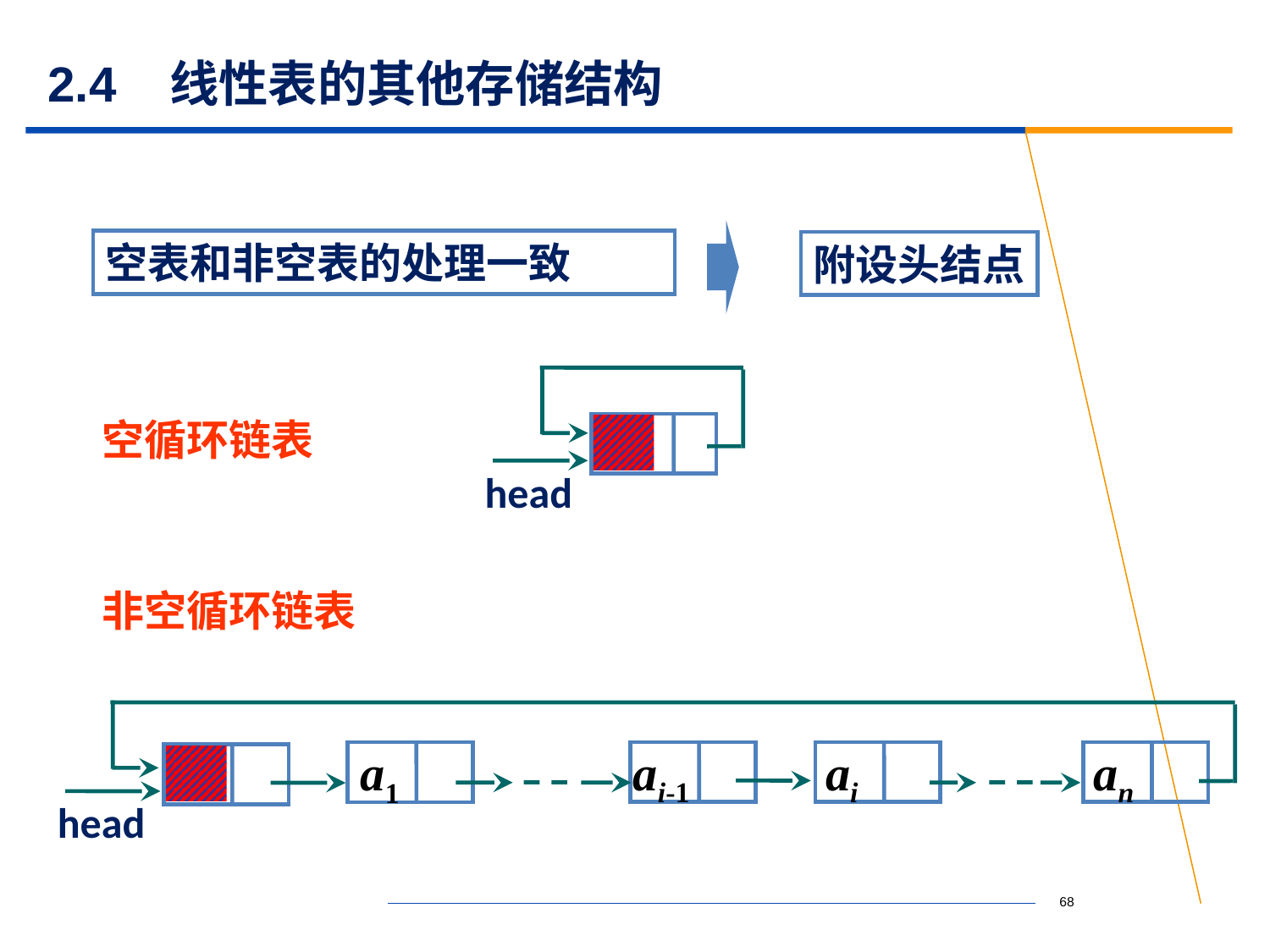

# 2.4   线性表的其他存储结构

空表和非空表的处理一致
附设头结点

空循环链表

head
非空循环链表

ai-1

ai

an

a1

head